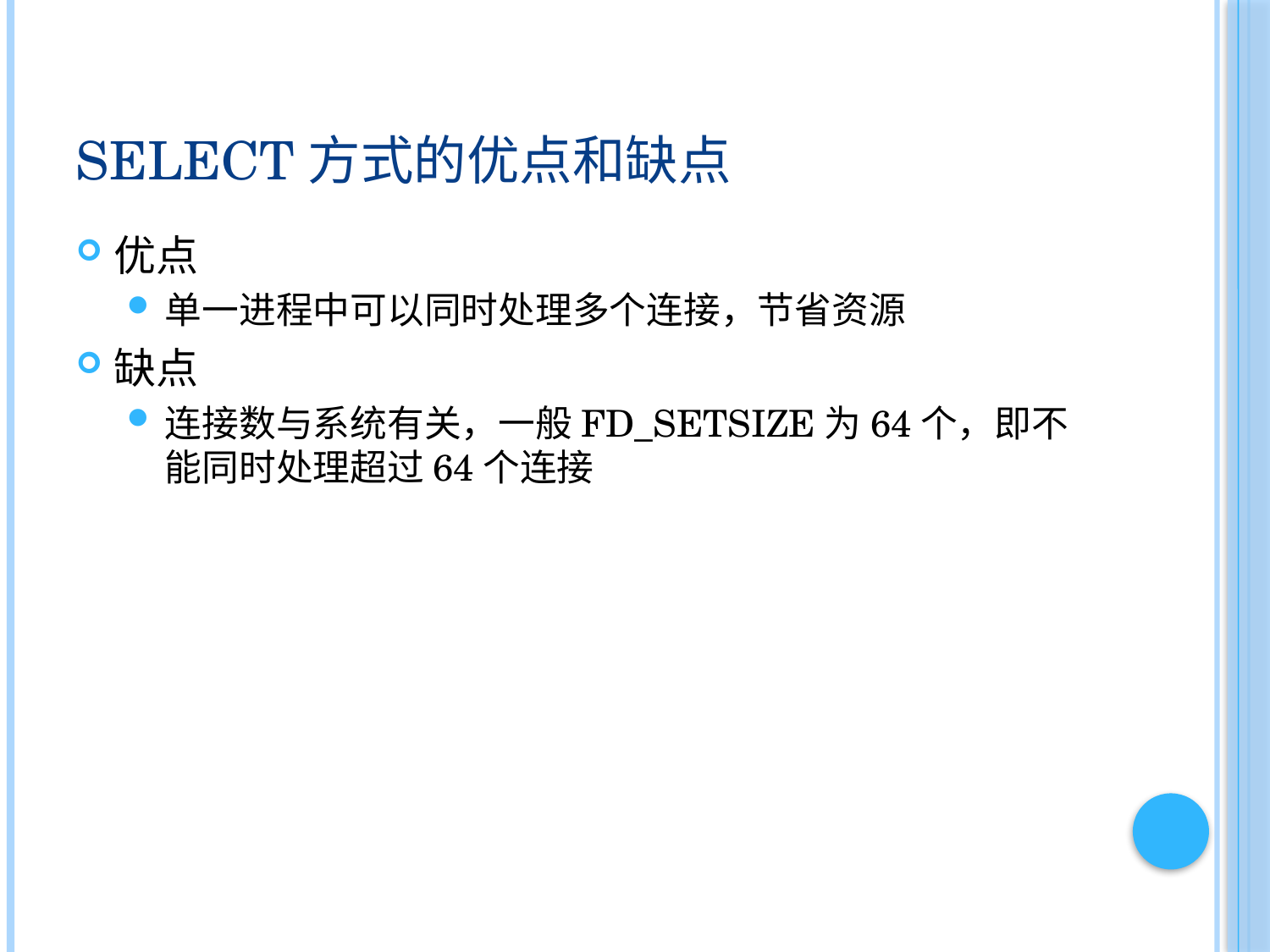

# select方式的优点和缺点
优点
单一进程中可以同时处理多个连接，节省资源
缺点
连接数与系统有关，一般FD_SETSIZE为64个，即不能同时处理超过64个连接